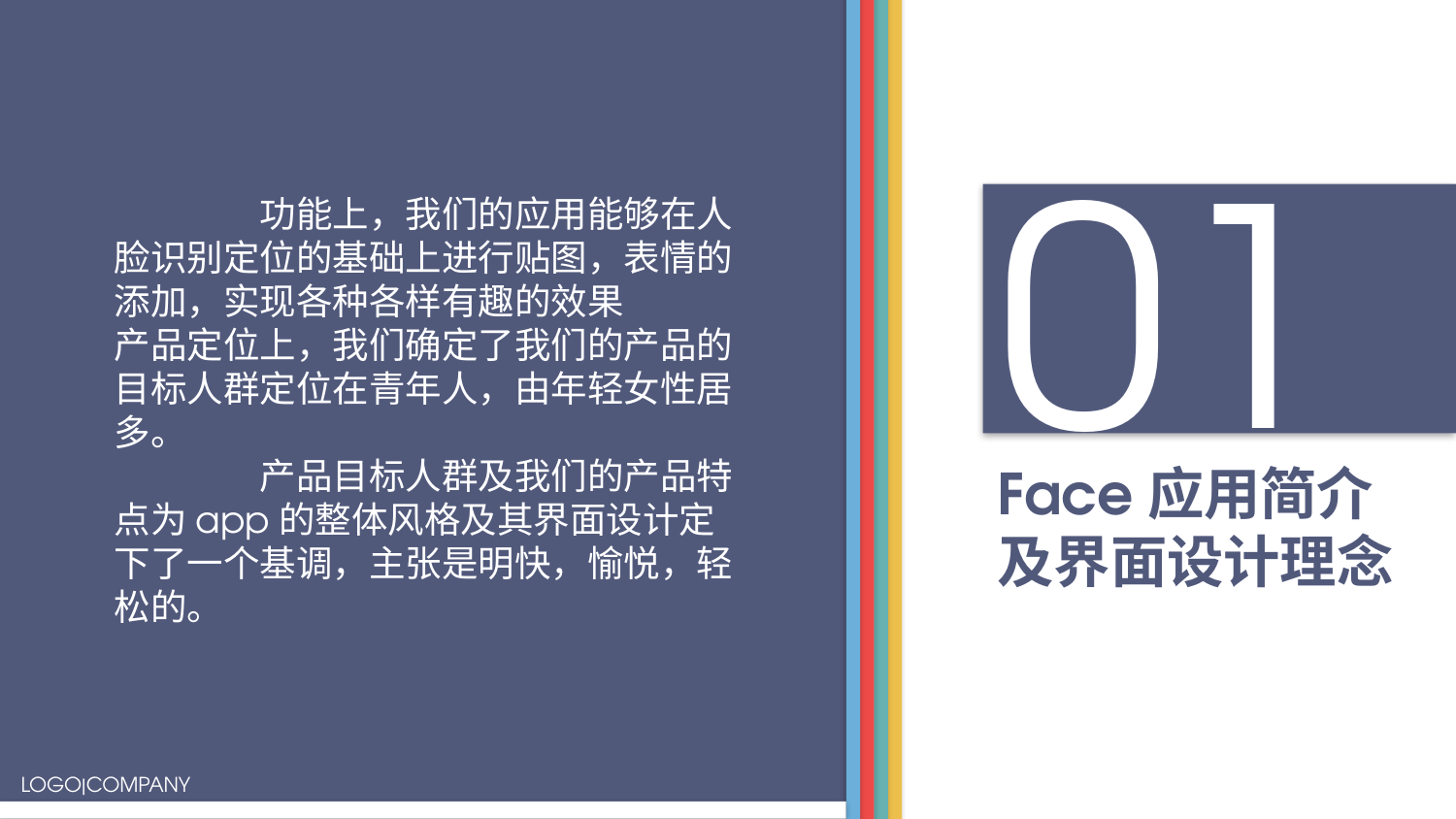

功能上，我们的应用能够在人脸识别定位的基础上进行贴图，表情的添加，实现各种各样有趣的效果
产品定位上，我们确定了我们的产品的目标人群定位在青年人，由年轻女性居多。
	产品目标人群及我们的产品特点为app的整体风格及其界面设计定下了一个基调，主张是明快，愉悦，轻松的。

01

Face应用简介及界面设计理念
LOGO|COMPANY